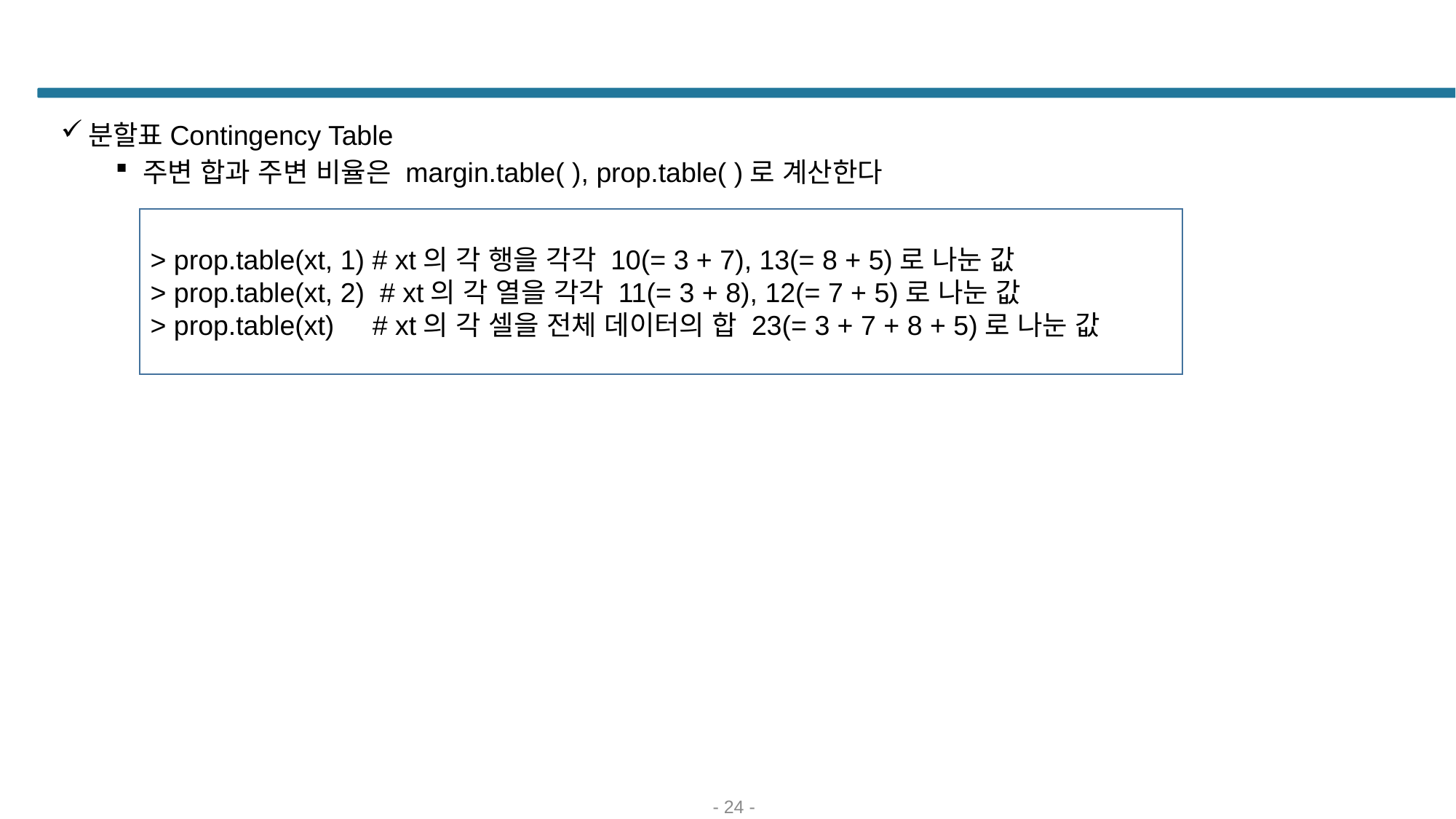

#
분할표Contingency Table
주변 합과 주변 비율은 margin.table( ), prop.table( )로 계산한다
> prop.table(xt, 1) # xt의 각 행을 각각 10(= 3 + 7), 13(= 8 + 5)로 나눈 값
> prop.table(xt, 2)  # xt의 각 열을 각각 11(= 3 + 8), 12(= 7 + 5)로 나눈 값
> prop.table(xt)     # xt의 각 셀을 전체 데이터의 합 23(= 3 + 7 + 8 + 5)로 나눈 값
- 24 -